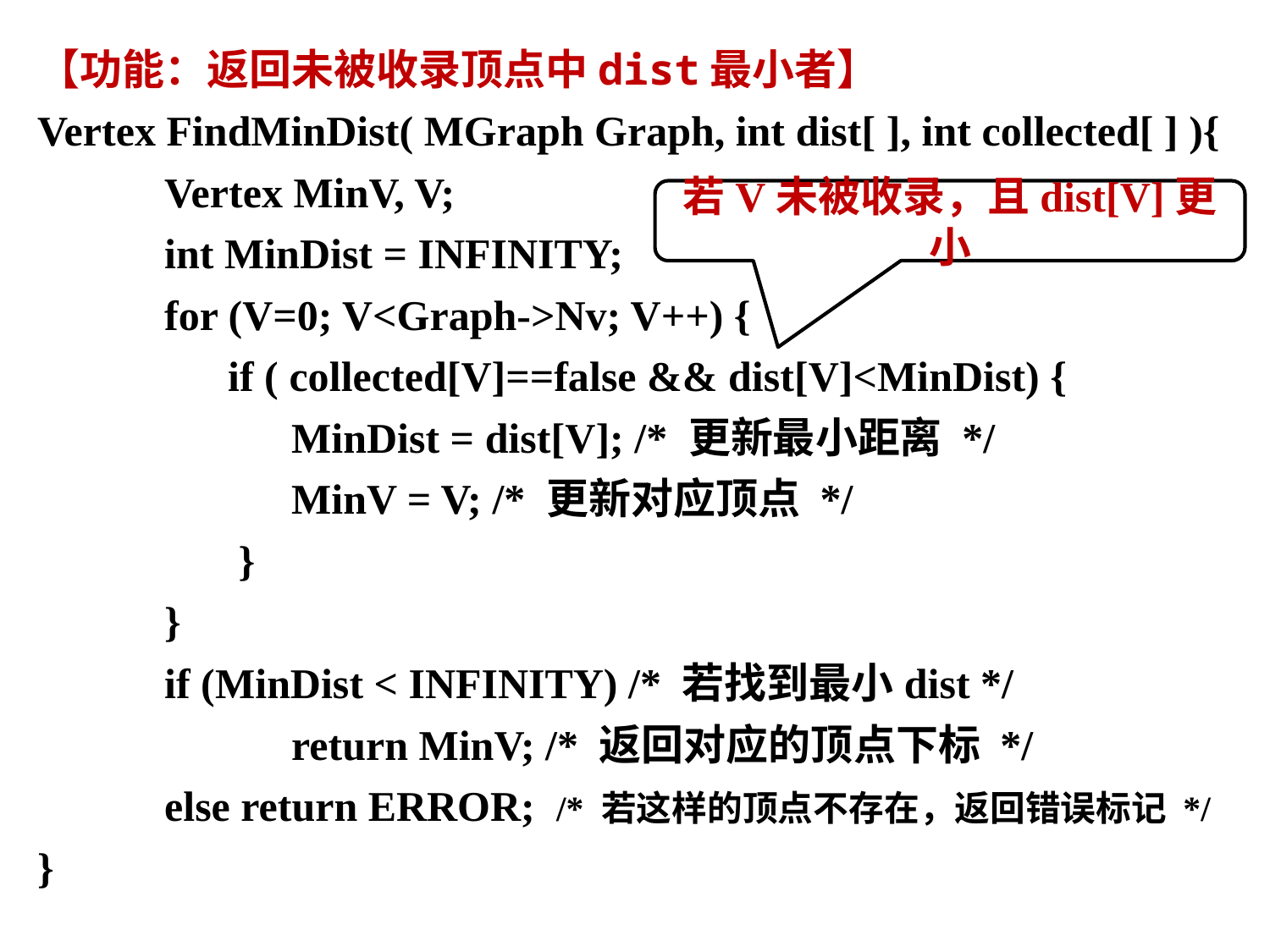

【功能：返回未被收录顶点中dist最小者】
Vertex FindMinDist( MGraph Graph, int dist[ ], int collected[ ] ){
	Vertex MinV, V;
	int MinDist = INFINITY;
	for (V=0; V<Graph->Nv; V++) {
	      if ( collected[V]==false && dist[V]<MinDist) {
		MinDist = dist[V]; /* 更新最小距离 */
		MinV = V; /* 更新对应顶点 */
	       }
	}
	if (MinDist < INFINITY) /* 若找到最小dist */
		return MinV; /* 返回对应的顶点下标 */
	else return ERROR;  /* 若这样的顶点不存在，返回错误标记 */
}
若V未被收录，且dist[V]更小